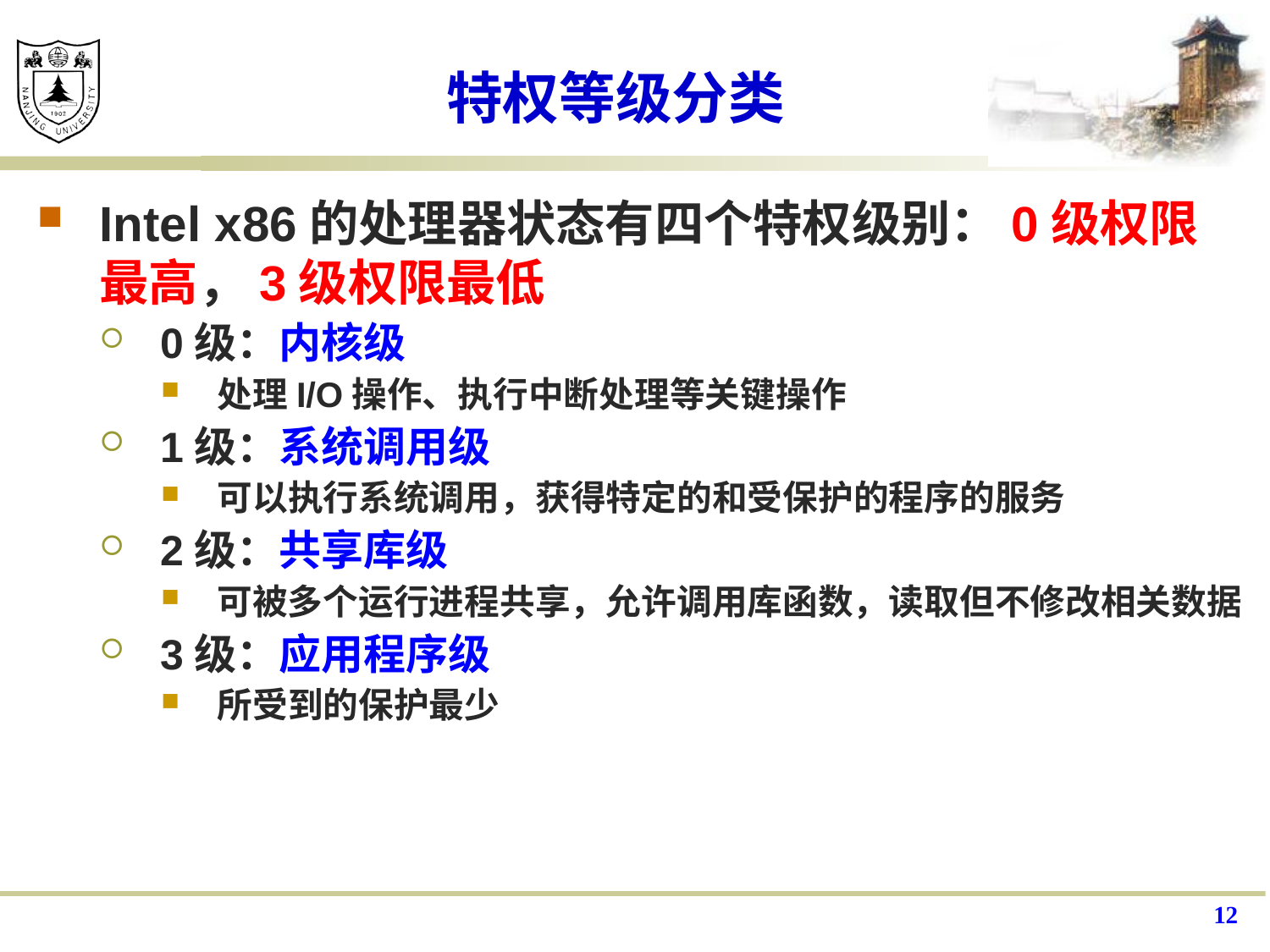

特权等级分类

Intel x86的处理器状态有四个特权级别：0级权限最高，3级权限最低
0级：内核级
处理I/O操作、执行中断处理等关键操作
1级：系统调用级
可以执行系统调用，获得特定的和受保护的程序的服务
2级：共享库级
可被多个运行进程共享，允许调用库函数，读取但不修改相关数据
3级：应用程序级
所受到的保护最少

12